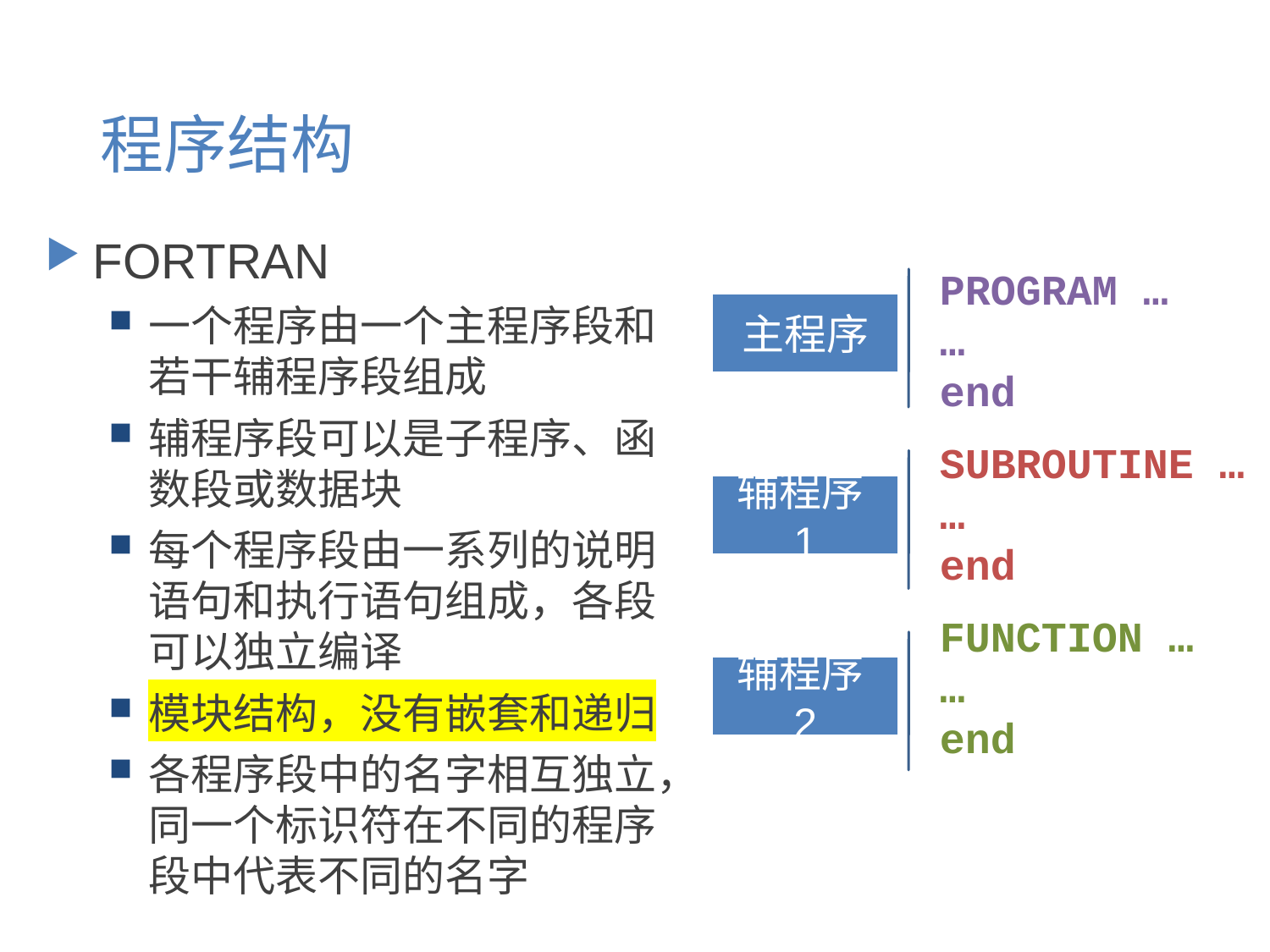

# 程序结构

FORTRAN
一个程序由一个主程序段和若干辅程序段组成
辅程序段可以是子程序、函数段或数据块
每个程序段由一系列的说明语句和执行语句组成，各段可以独立编译
模块结构，没有嵌套和递归
各程序段中的名字相互独立，同一个标识符在不同的程序段中代表不同的名字

PROGRAM …
…
end
SUBROUTINE …
…
end
FUNCTION …
…
end
主程序
辅程序1
辅程序2